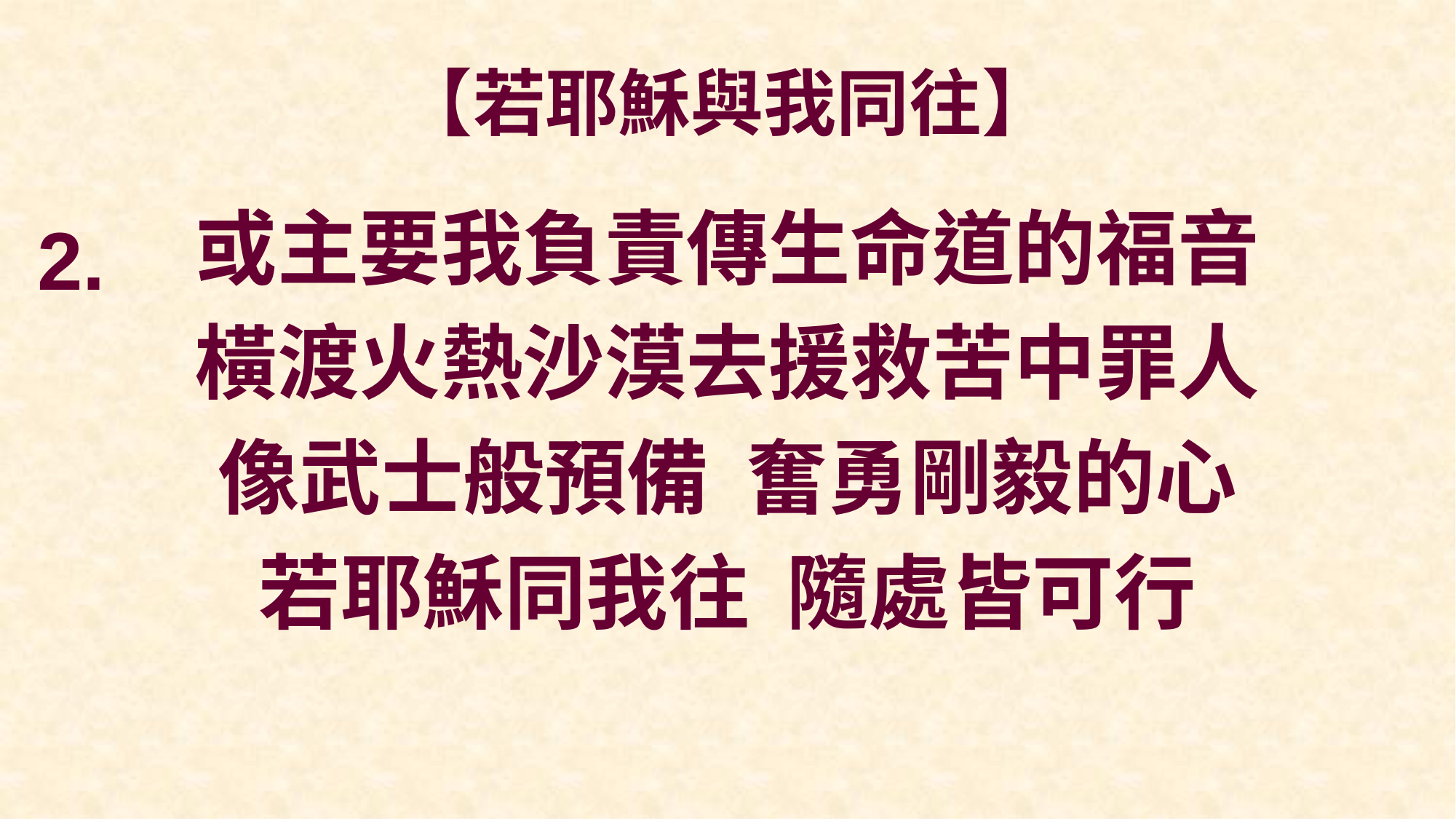

# 【若耶穌與我同往】
或主要我負責傳生命道的福音
橫渡火熱沙漠去援救苦中罪人
像武士般預備  奮勇剛毅的心
若耶穌同我往  隨處皆可行
2.